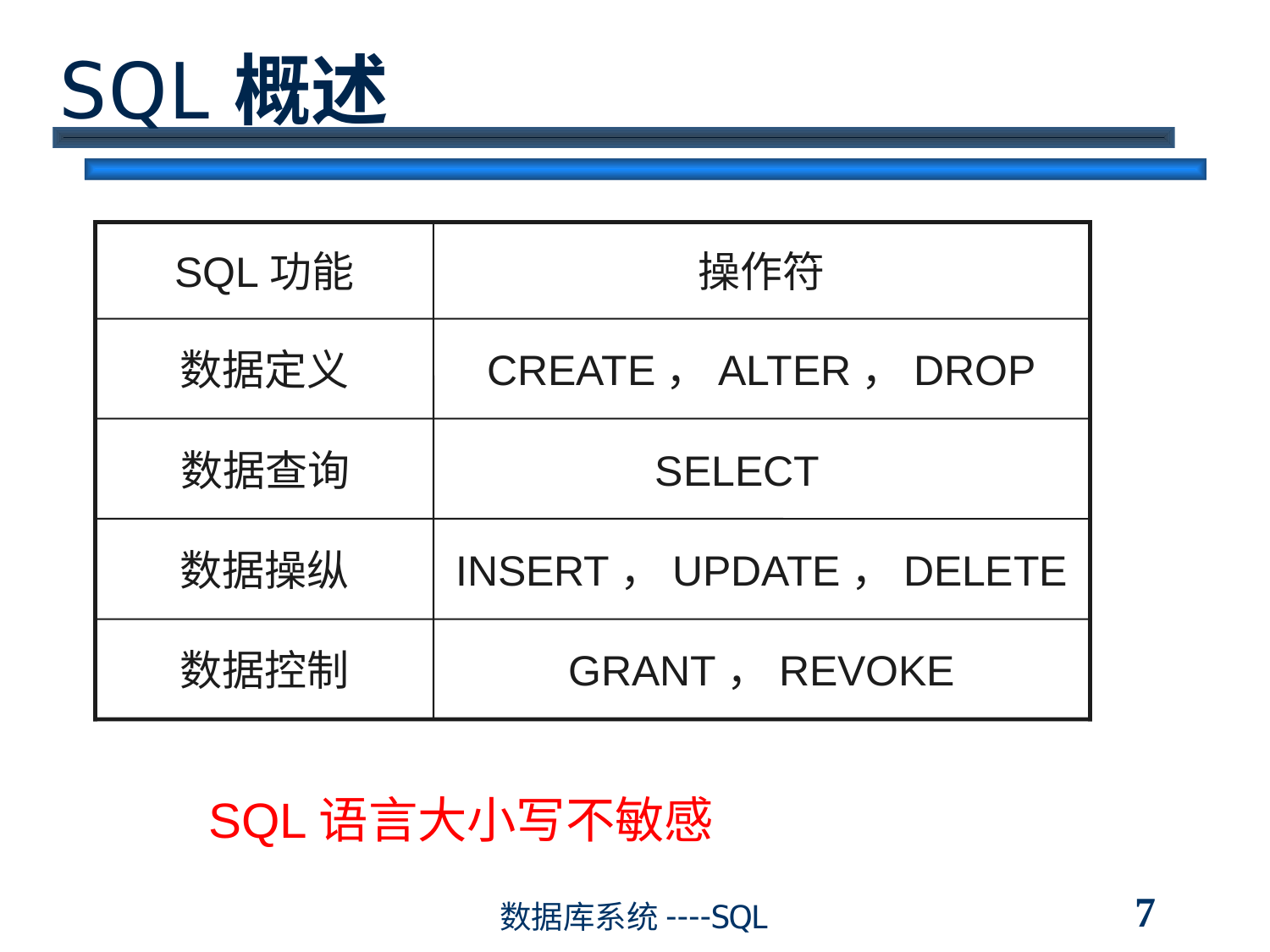

# SQL概述
SQL功能

操作符

数据定义

CREATE，ALTER，DROP

数据操纵

INSERT，UPDATE，DELETE
数据控制

GRANT，REVOKE

数据查询
SELECT
SQL语言大小写不敏感
7
数据库系统----SQL